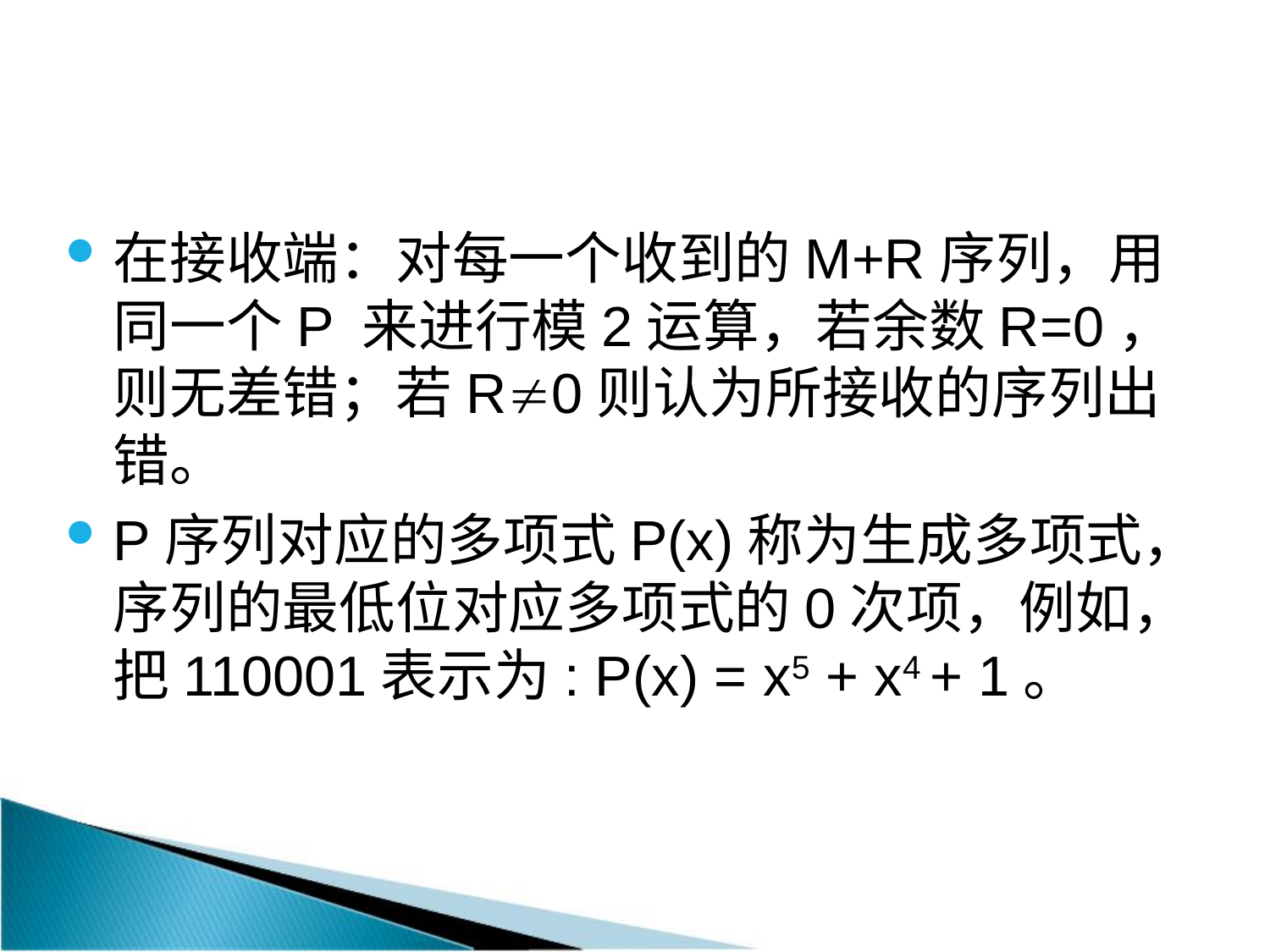

在接收端：对每一个收到的M+R序列，用同一个P 来进行模2运算，若余数R=0，则无差错；若R≠0则认为所接收的序列出错。
P序列对应的多项式P(x)称为生成多项式，序列的最低位对应多项式的0次项，例如，把110001表示为: P(x) = x5 + x4 + 1。